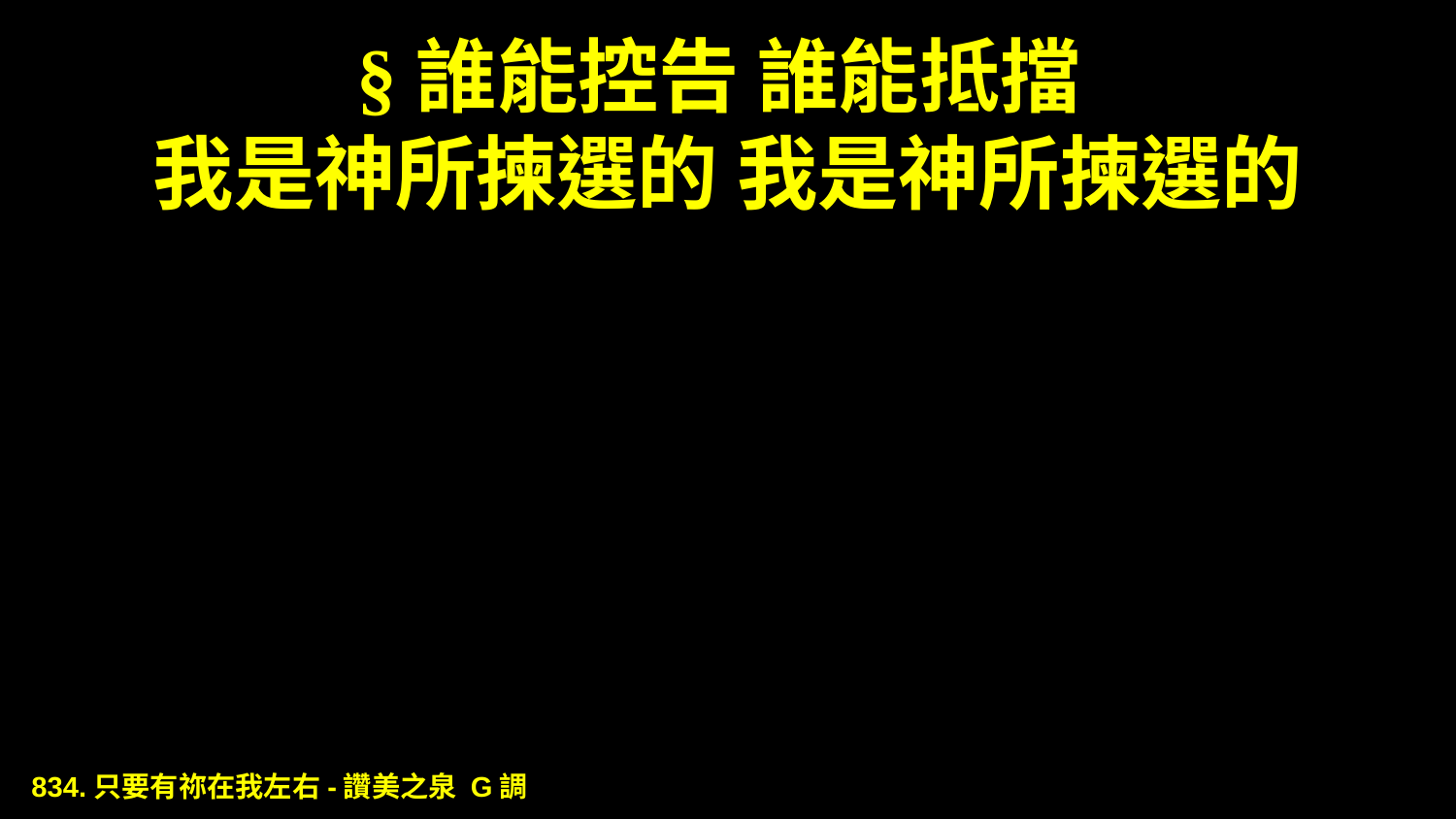

# §誰能控告 誰能抵擋 我是神所揀選的 我是神所揀選的
834.只要有祢在我左右-讚美之泉 G調